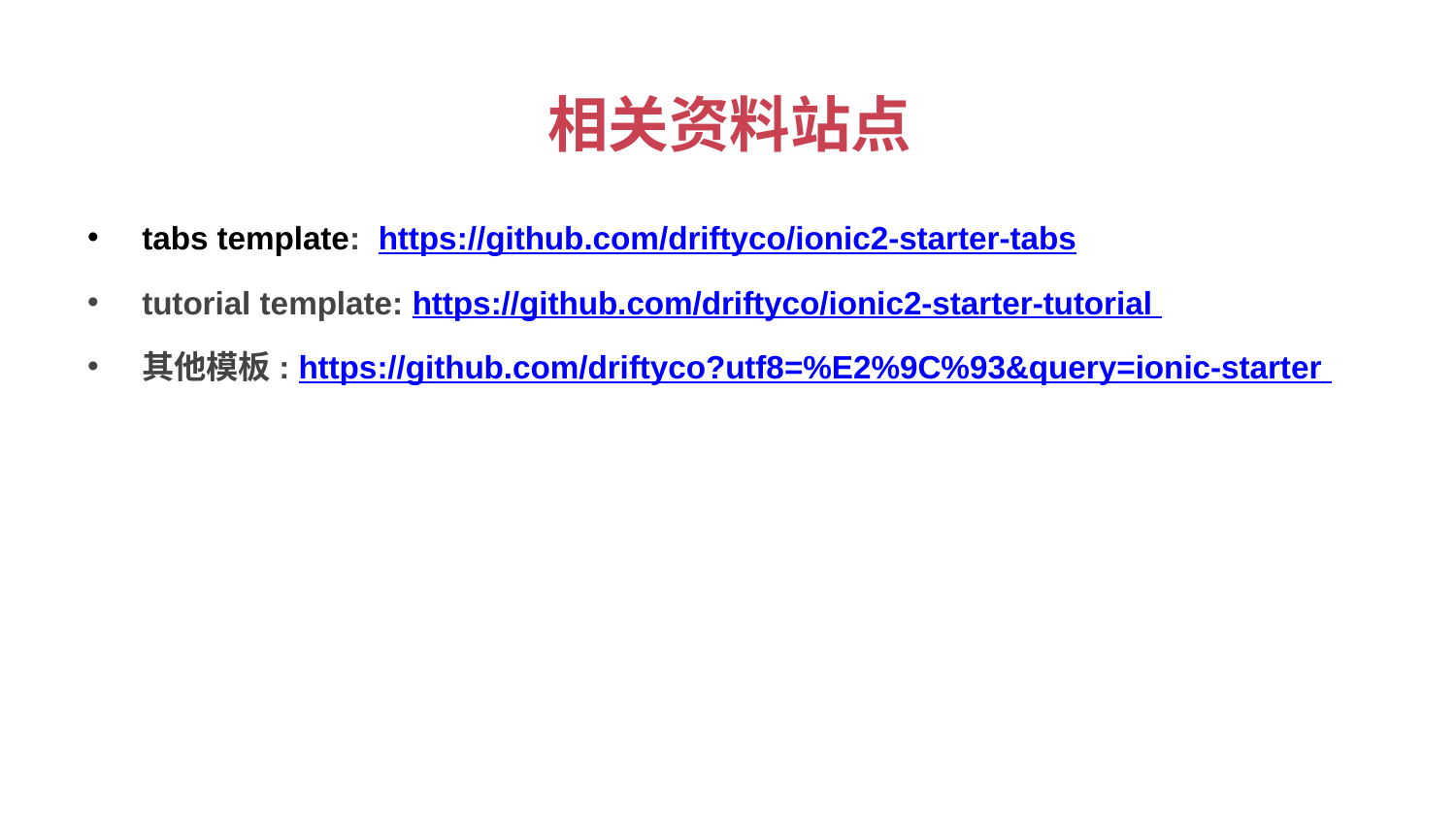

# 相关资料站点
tabs template:  https://github.com/driftyco/ionic2-starter-tabs
tutorial template: https://github.com/driftyco/ionic2-starter-tutorial
其他模板: https://github.com/driftyco?utf8=%E2%9C%93&query=ionic-starter